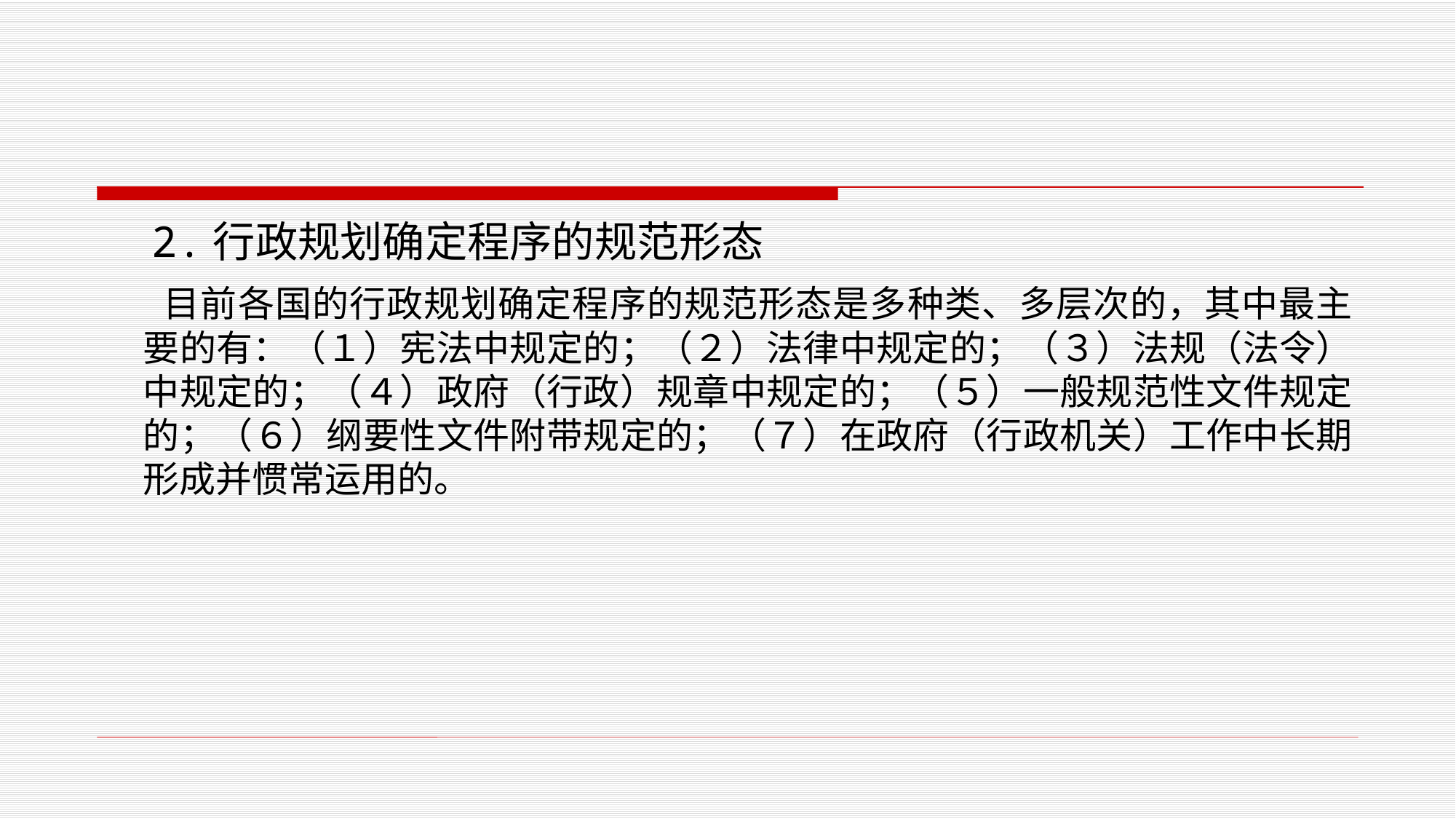

#
  2.行政规划确定程序的规范形态
     目前各国的行政规划确定程序的规范形态是多种类、多层次的，其中最主要的有：（１）宪法中规定的；（２）法律中规定的；（３）法规（法令）中规定的；（４）政府（行政）规章中规定的；（５）一般规范性文件规定的；（６）纲要性文件附带规定的；（７）在政府（行政机关）工作中长期形成并惯常运用的。